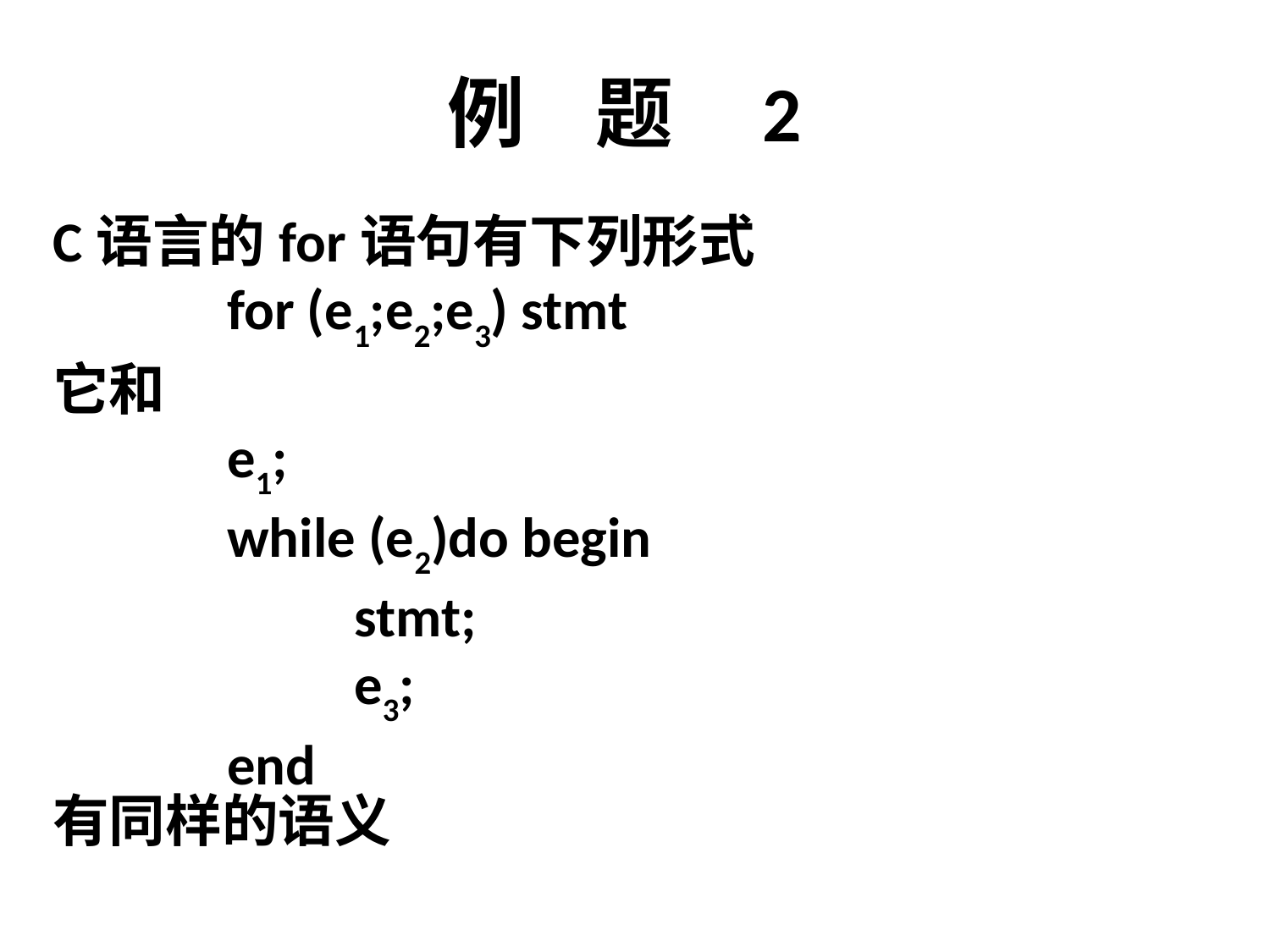

# 例    题    2
C语言的for语句有下列形式
		for (e1;e2;e3) stmt
它和
		e1;
		while (e2)do begin
			stmt;
			e3;
		end
有同样的语义